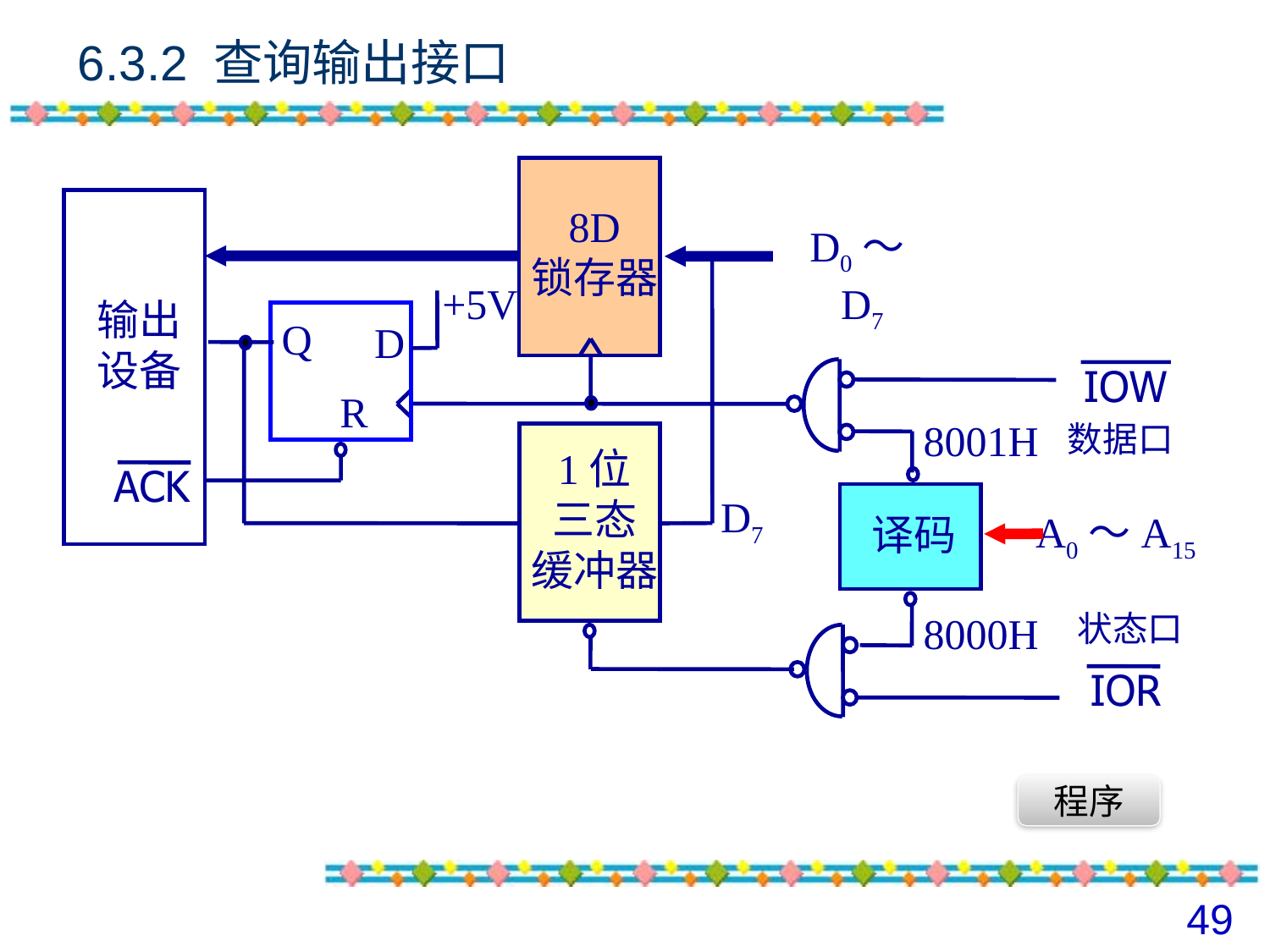

# 6.3.2 查询输出接口

输出
设备
8D
锁存器
D0～D7

+5V

Q
D

IOW

R

数据口
8001H
1位
三态
缓冲器

ACK

D7
A0～A15
译码

状态口

8000H

IOR

程序